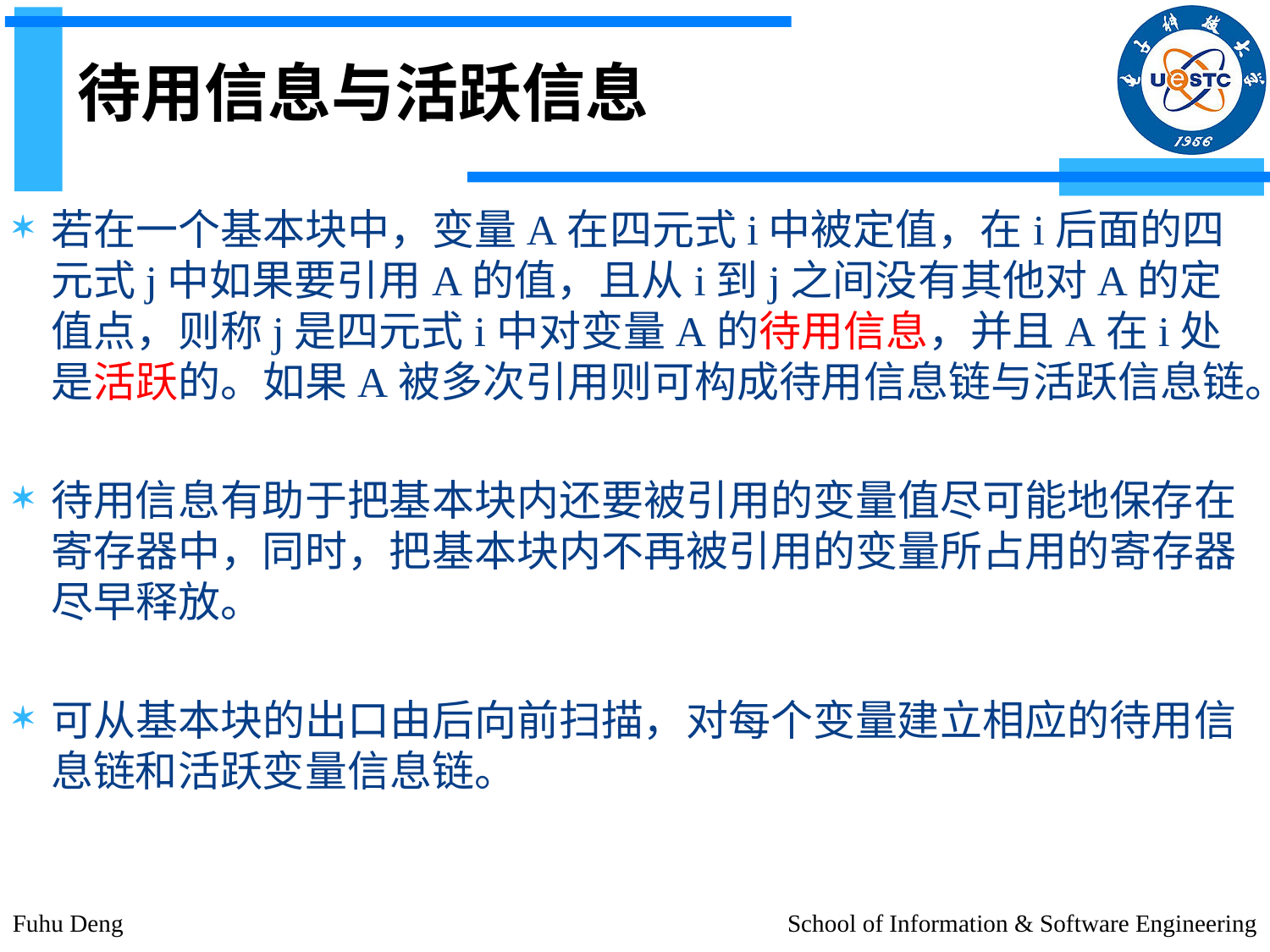

# 待用信息与活跃信息
若在一个基本块中，变量A在四元式i中被定值，在i后面的四元式j中如果要引用A的值，且从i到j之间没有其他对A的定值点，则称j是四元式i中对变量A的待用信息，并且A在i处是活跃的。如果A被多次引用则可构成待用信息链与活跃信息链。

待用信息有助于把基本块内还要被引用的变量值尽可能地保存在寄存器中，同时，把基本块内不再被引用的变量所占用的寄存器尽早释放。

可从基本块的出口由后向前扫描，对每个变量建立相应的待用信息链和活跃变量信息链。

Fuhu Deng
55
School of Information & Software Engineering